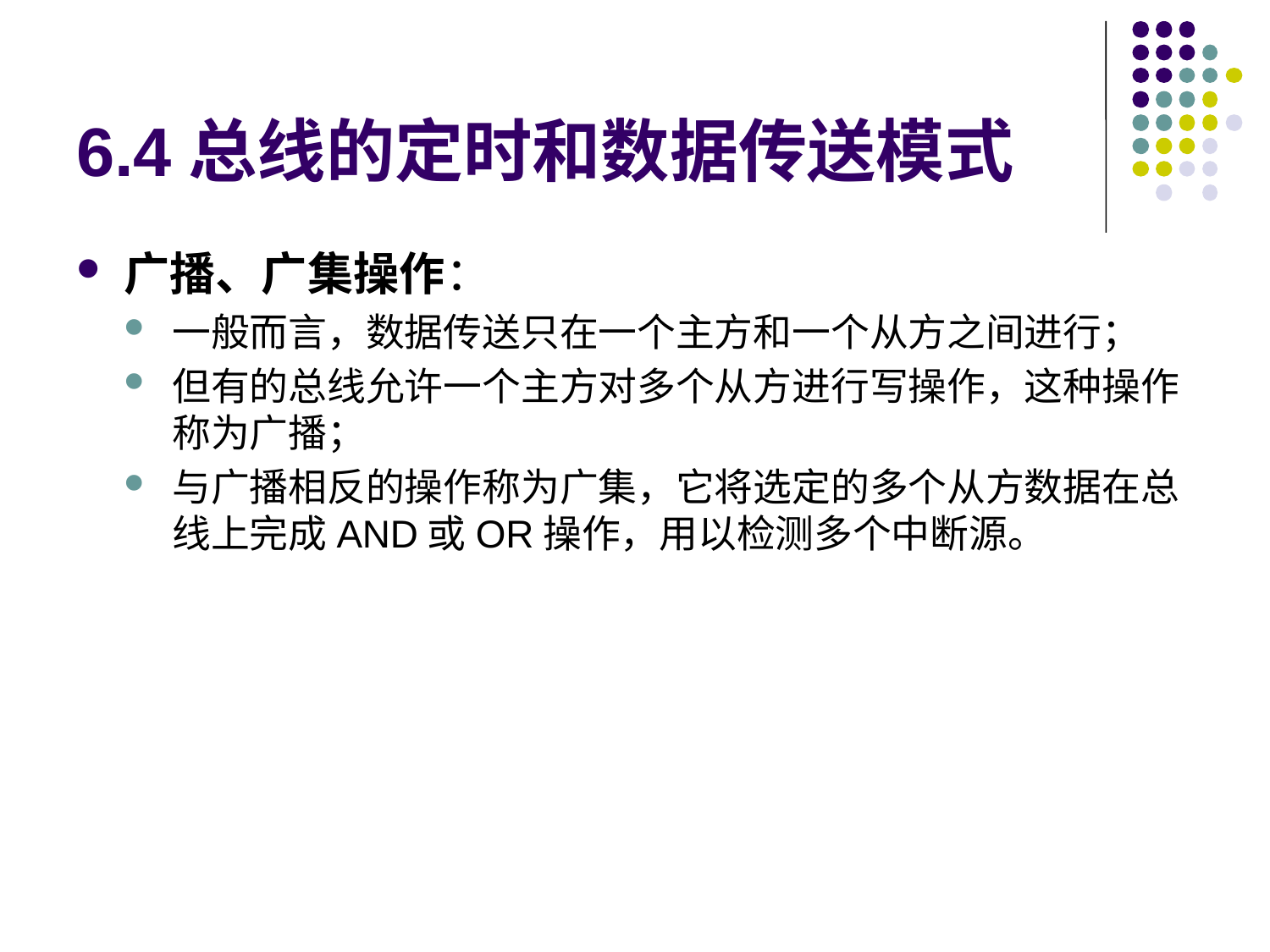

# 6.4总线的定时和数据传送模式
广播、广集操作：
一般而言，数据传送只在一个主方和一个从方之间进行；
但有的总线允许一个主方对多个从方进行写操作，这种操作称为广播；
与广播相反的操作称为广集，它将选定的多个从方数据在总线上完成AND或OR操作，用以检测多个中断源。
62